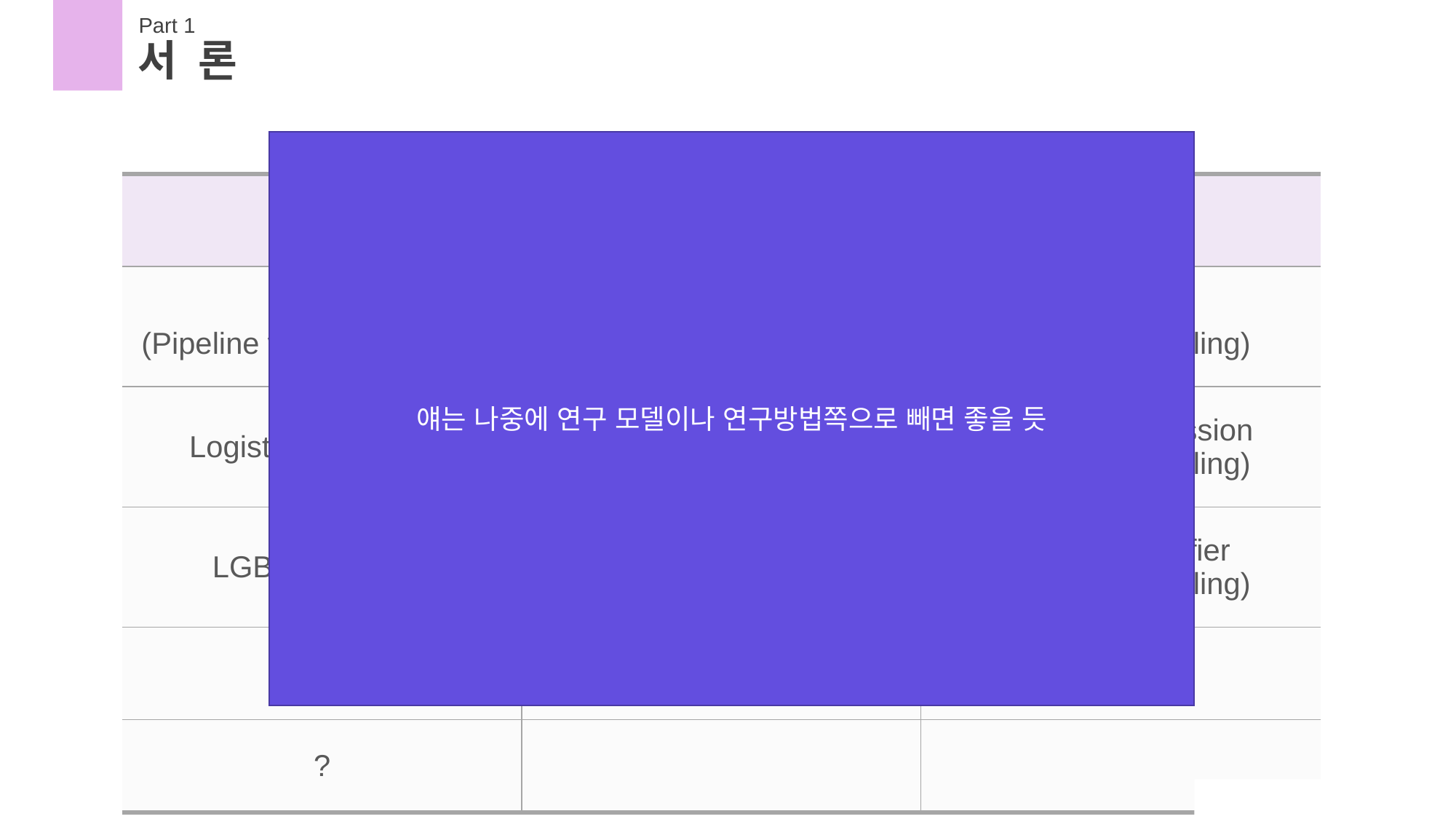

Part 1
서   론
얘는 나중에 연구 모델이나 연구방법쪽으로 빼면 좋을 듯
| 구분 | 비교군1 | 비교군2 |
| --- | --- | --- |
| SVC (Pipeline with Grid Search) | SVC (Min-max/Standard/ Robust/Normalize) | SVC (Excluding Scaling) |
| Logistic Regression | Logistic Regression (Min-max/Standard/ Robust/Normalize) | Logistic Regression (Excluding Scaling) |
| LGBM Classifier | LGBM Classifier (Min-max/Standard/ Robust/Normalize) | LGBM Classifier (Excluding Scaling) |
| ? |  |  |
| ? |  |  |